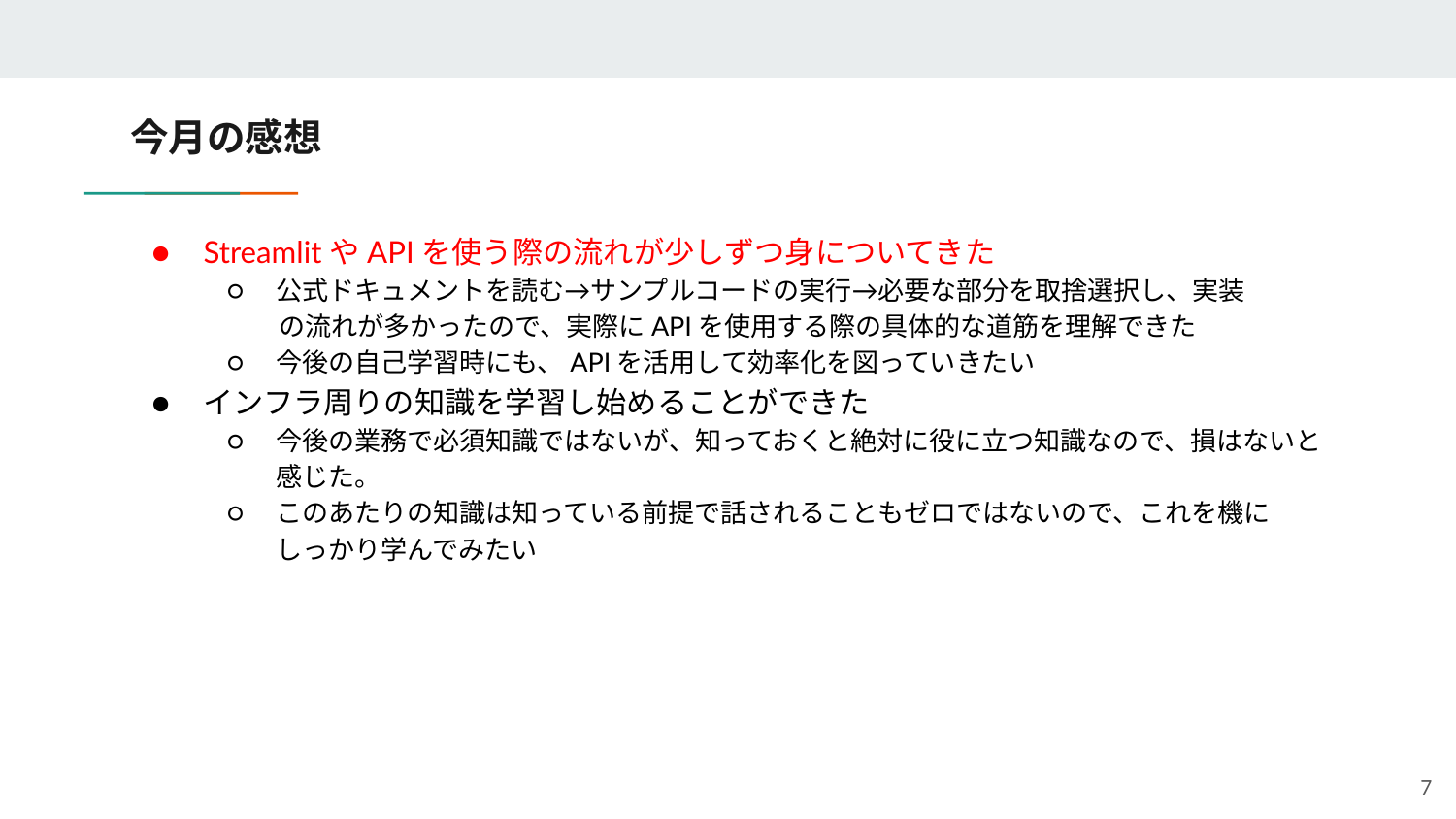

# 今月の感想
StreamlitやAPIを使う際の流れが少しずつ身についてきた
公式ドキュメントを読む→サンプルコードの実行→必要な部分を取捨選択し、実装
　　の流れが多かったので、実際にAPIを使用する際の具体的な道筋を理解できた
今後の自己学習時にも、APIを活用して効率化を図っていきたい
インフラ周りの知識を学習し始めることができた
今後の業務で必須知識ではないが、知っておくと絶対に役に立つ知識なので、損はないと感じた。
このあたりの知識は知っている前提で話されることもゼロではないので、これを機に
しっかり学んでみたい
7